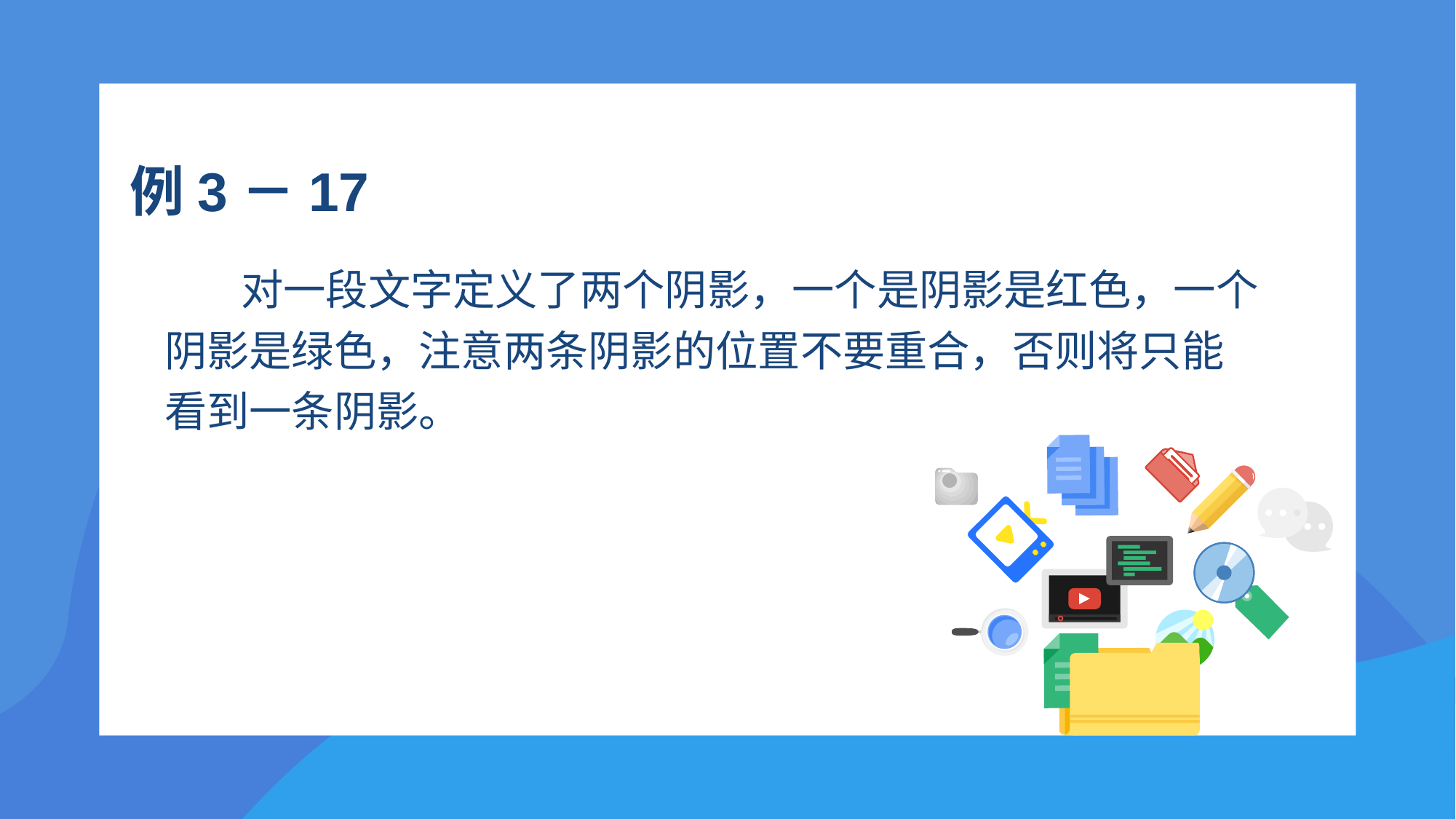

# 例3－17
       对一段文字定义了两个阴影，一个是阴影是红色，一个阴影是绿色，注意两条阴影的位置不要重合，否则将只能看到一条阴影。